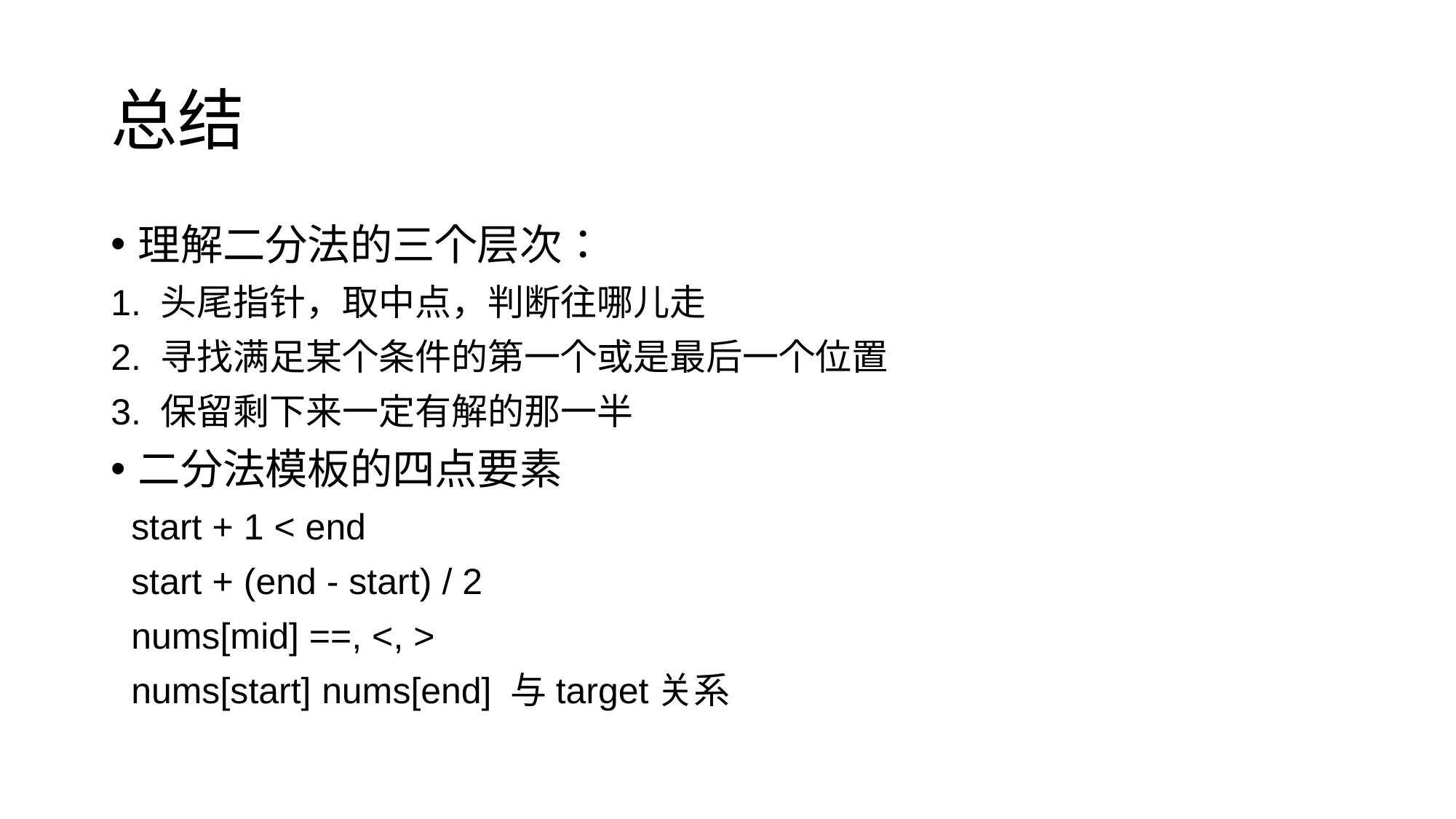

# 总结
理解二分法的三个层次：
1. 头尾指针，取中点，判断往哪儿走
2. 寻找满足某个条件的第一个或是最后一个位置
3. 保留剩下来一定有解的那一半
二分法模板的四点要素
  start + 1 < end
  start + (end - start) / 2
  nums[mid] ==, <, >
  nums[start] nums[end] 与target关系